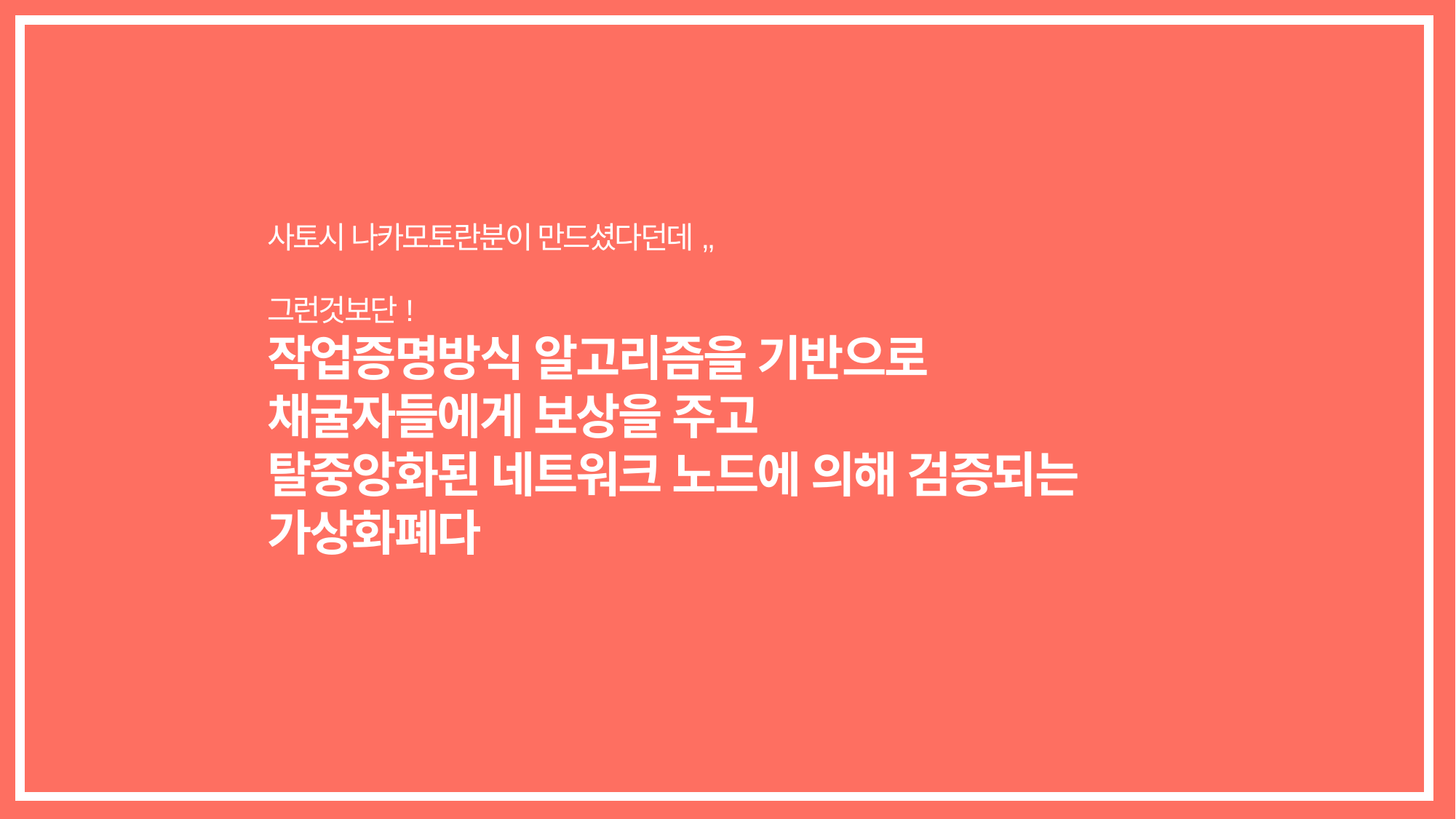

사토시 나카모토란분이 만드셨다던데,,

그런것보단!
작업증명방식 알고리즘을 기반으로
채굴자들에게 보상을 주고
탈중앙화된 네트워크 노드에 의해 검증되는
가상화폐다